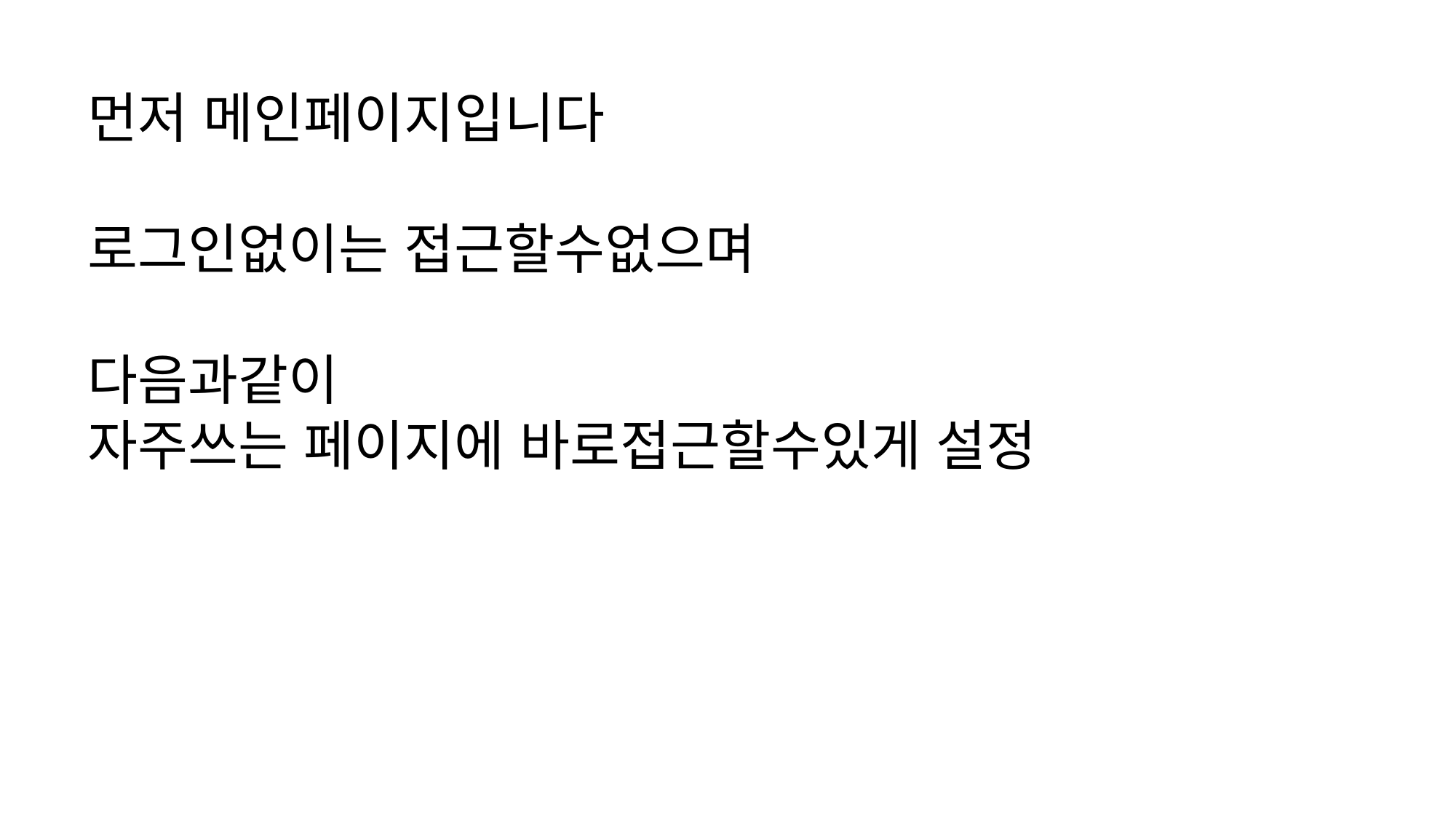

먼저 메인페이지입니다

로그인없이는 접근할수없으며

다음과같이
자주쓰는 페이지에 바로접근할수있게 설정